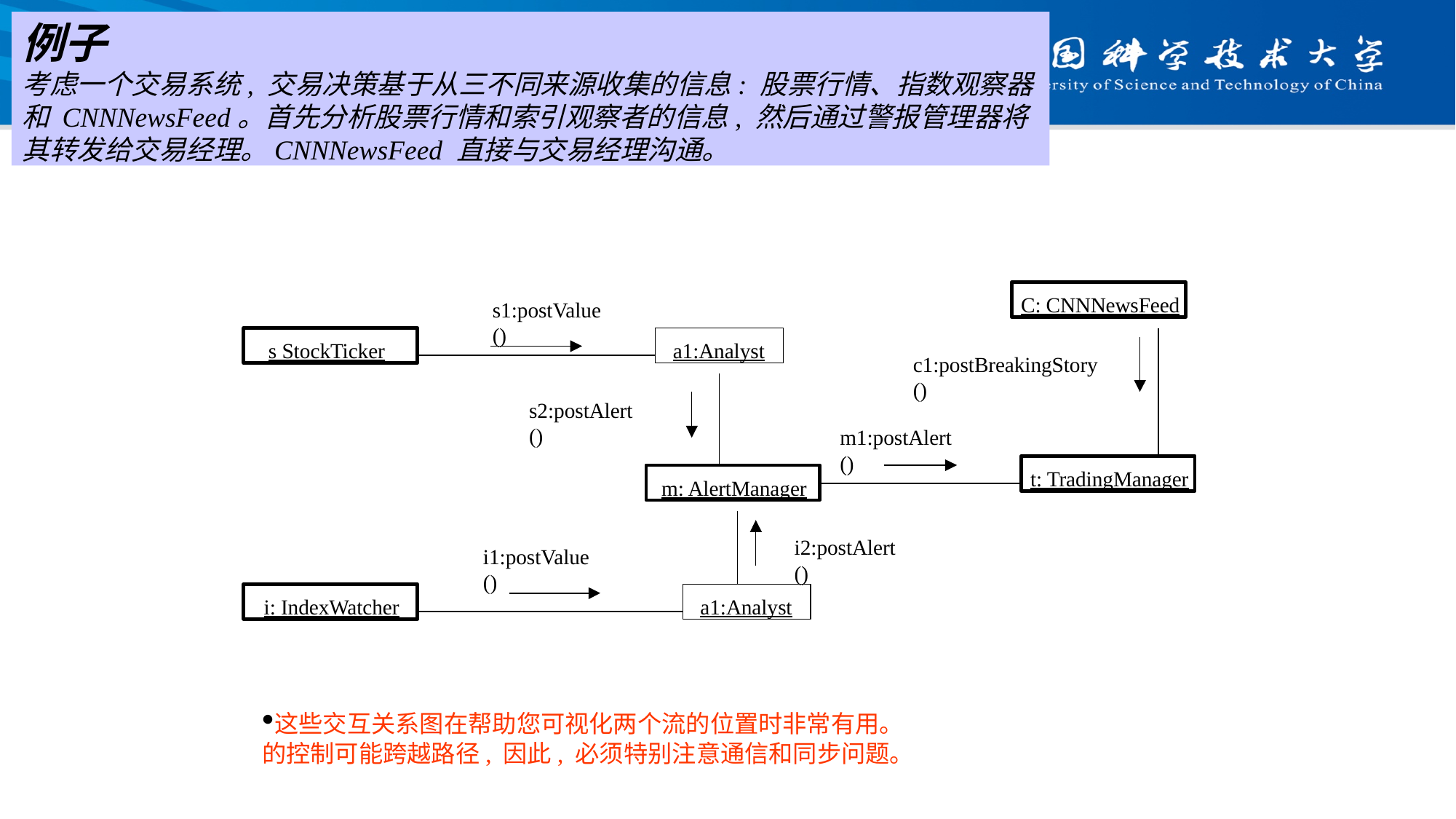

例子
考虑一个交易系统, 交易决策基于从三不同来源收集的信息: 股票行情、指数观察器和 CNNNewsFeed。首先分析股票行情和索引观察者的信息, 然后通过警报管理器将其转发给交易经理。CNNNewsFeed 直接与交易经理沟通。
C: CNNNewsFeed
s1:postValue ()
s StockTicker
a1:Analyst

c1:postBreakingStory ()

s2:postAlert ()
m1:postAlert ()

t: TradingManager

m: AlertManager

i2:postAlert ()
i1:postValue ()
i: IndexWatcher
a1:Analyst

这些交互关系图在帮助您可视化两个流的位置时非常有用。
的控制可能跨越路径, 因此, 必须特别注意通信和同步问题。